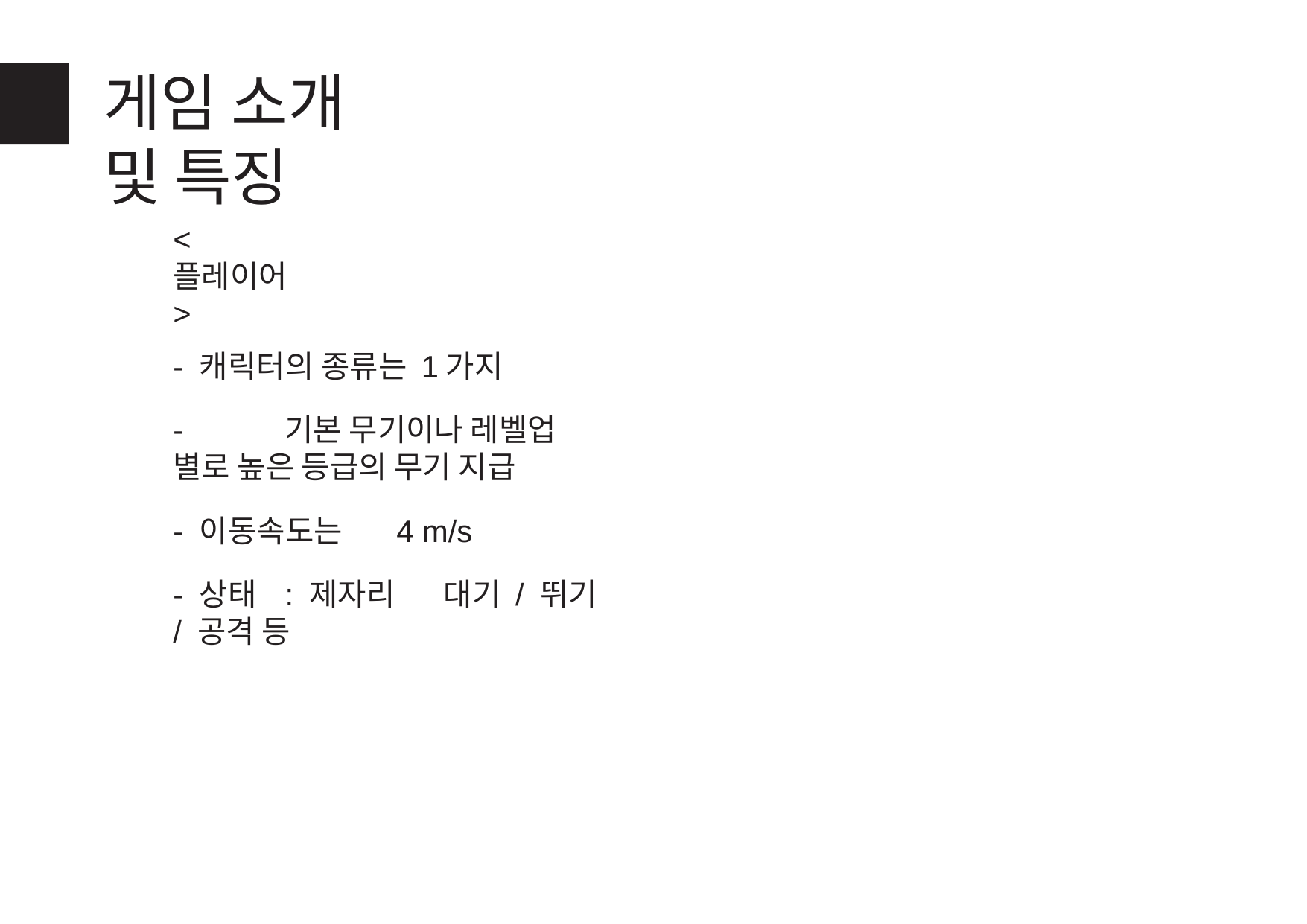

# 게임 소개 및 특징
<  플레이어 >
- 캐릭터의 종류는 1가지
-	기본 무기이나 레벨업    별로 높은 등급의 무기 지급
- 이동속도는	4 m/s
- 상태   : 제자리       대기 / 뛰기 / 공격 등